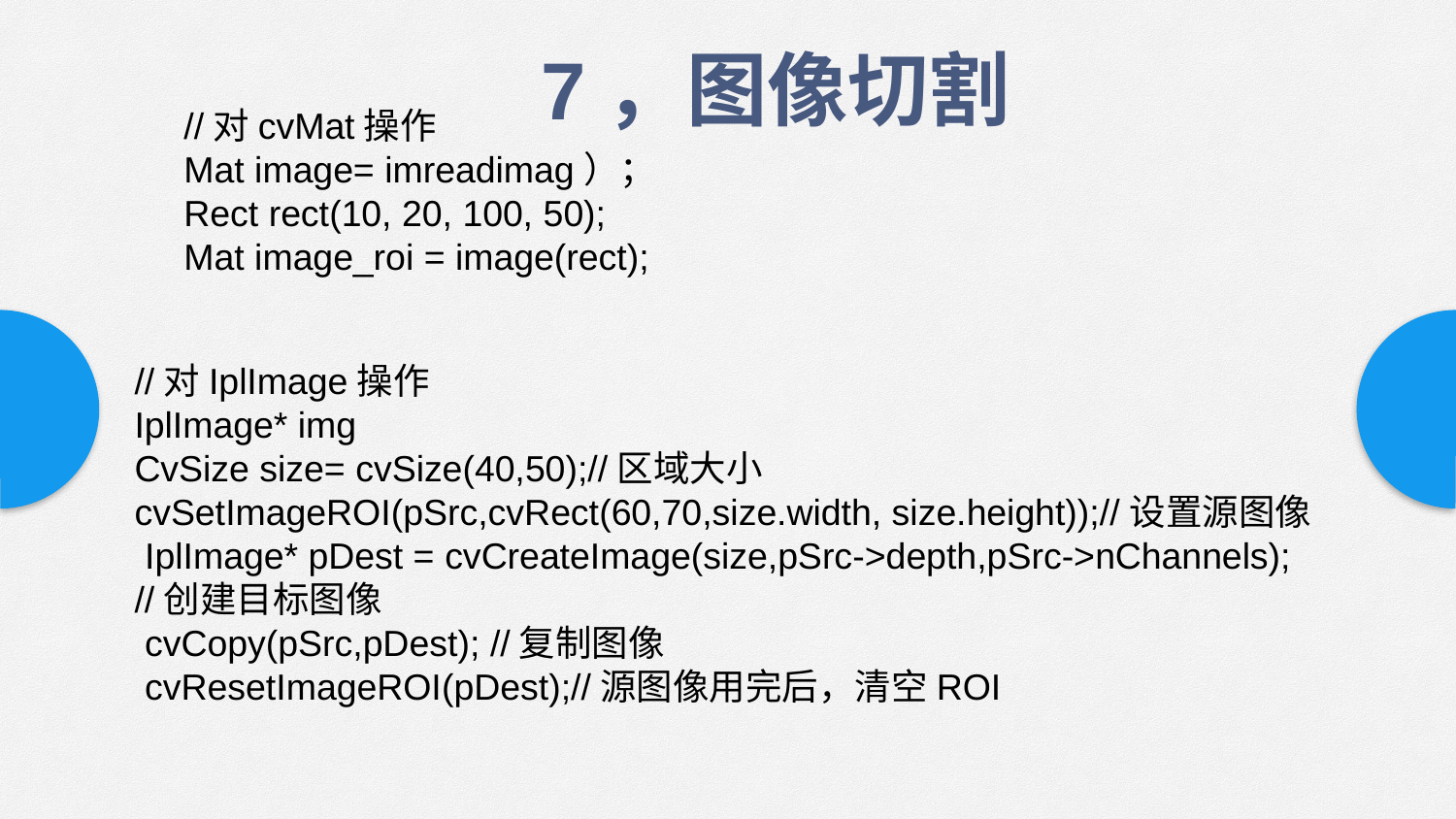

7，图像切割
//对cvMat操作
Mat image= imreadimag）；
Rect rect(10, 20, 100, 50);
Mat image_roi = image(rect);
//对IplImage操作
IplImage* img
CvSize size= cvSize(40,50);//区域大小
cvSetImageROI(pSrc,cvRect(60,70,size.width, size.height));//设置源图像
 IplImage* pDest = cvCreateImage(size,pSrc->depth,pSrc->nChannels);
//创建目标图像
 cvCopy(pSrc,pDest); //复制图像
 cvResetImageROI(pDest);//源图像用完后，清空ROI